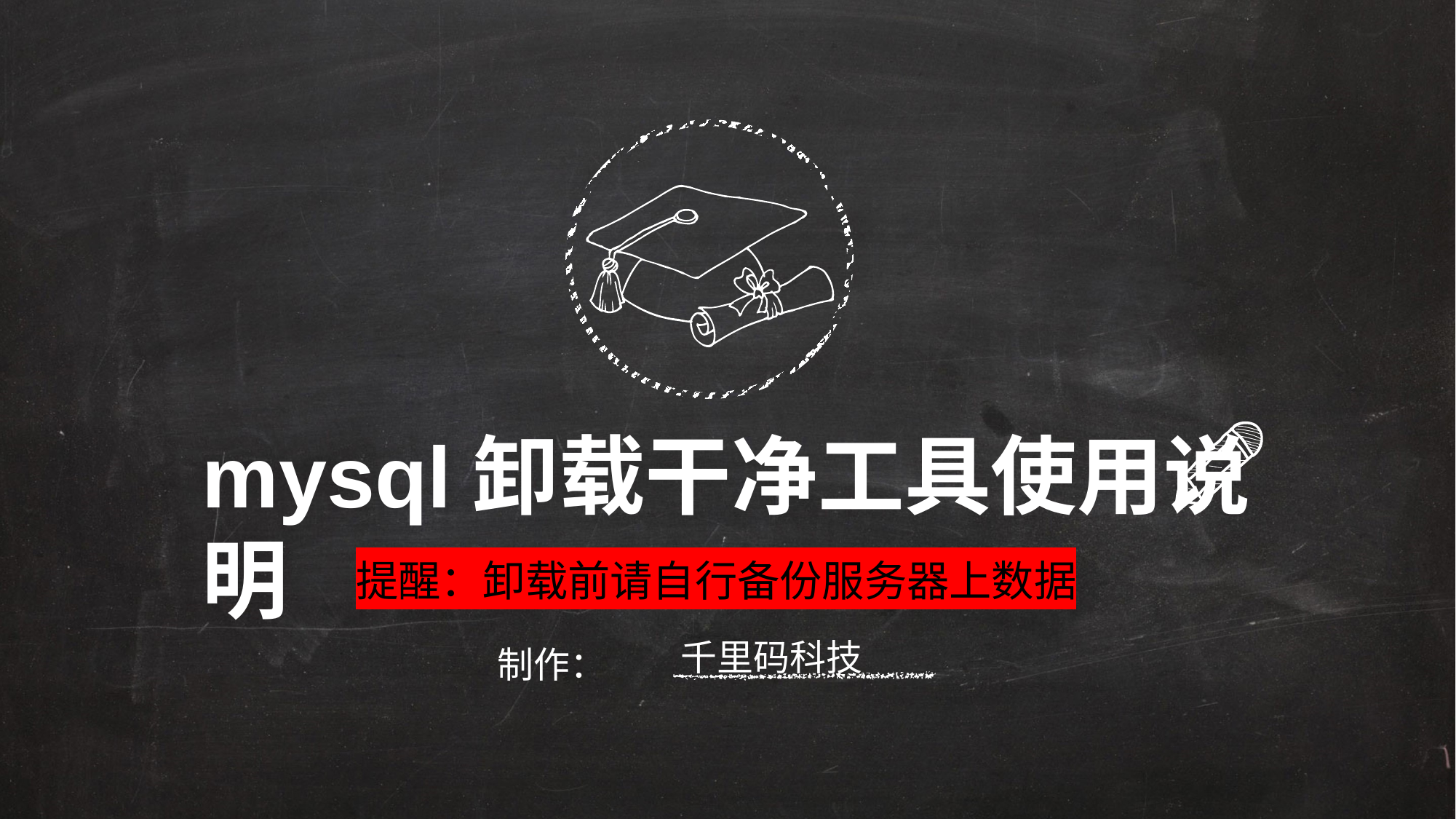

mysql卸载干净工具使用说明

提醒：卸载前请自行备份服务器上数据
千里码科技

制作：